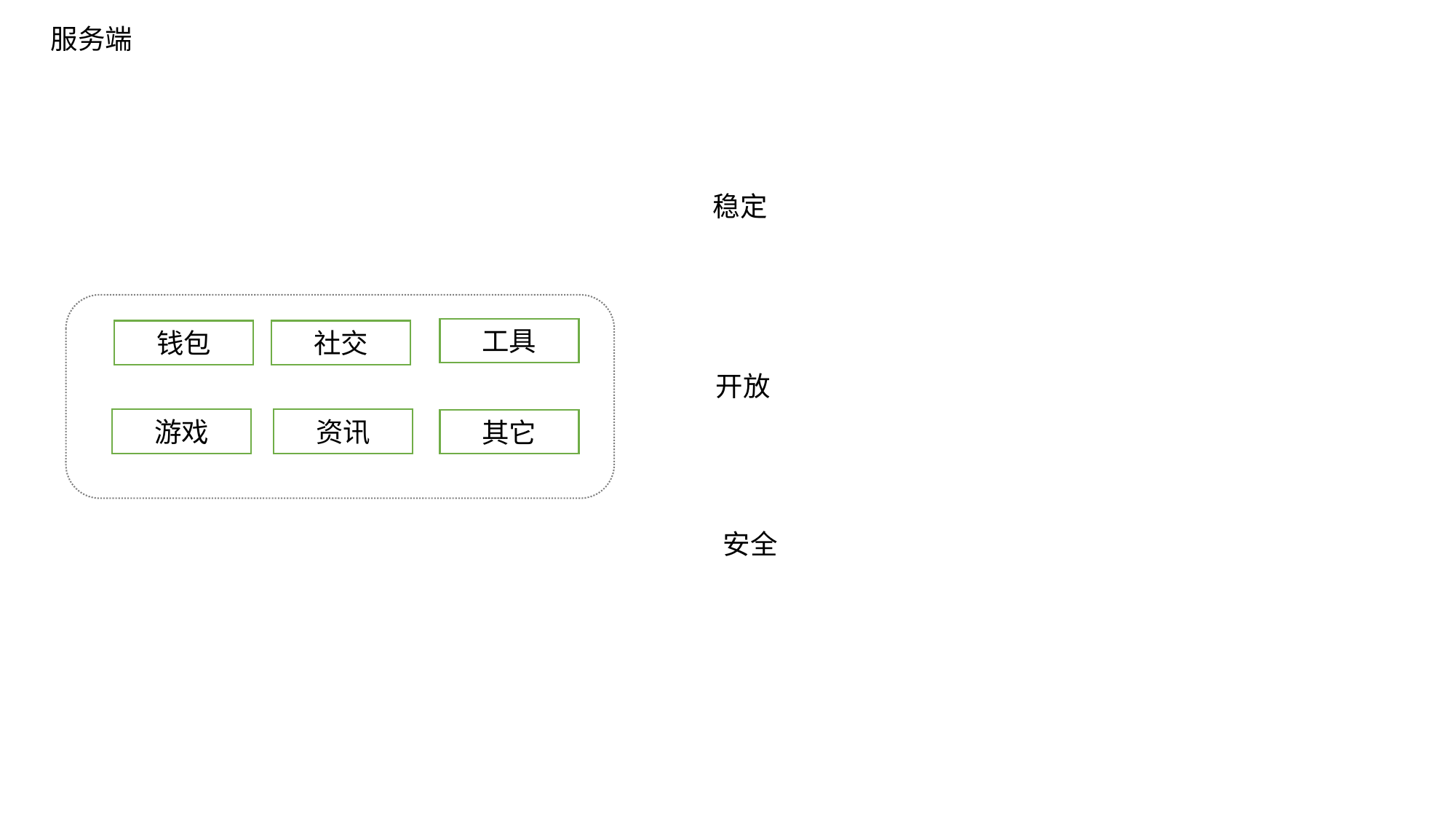

服务端
稳定

工具
钱包
社交
开放
游戏
资讯
其它
安全